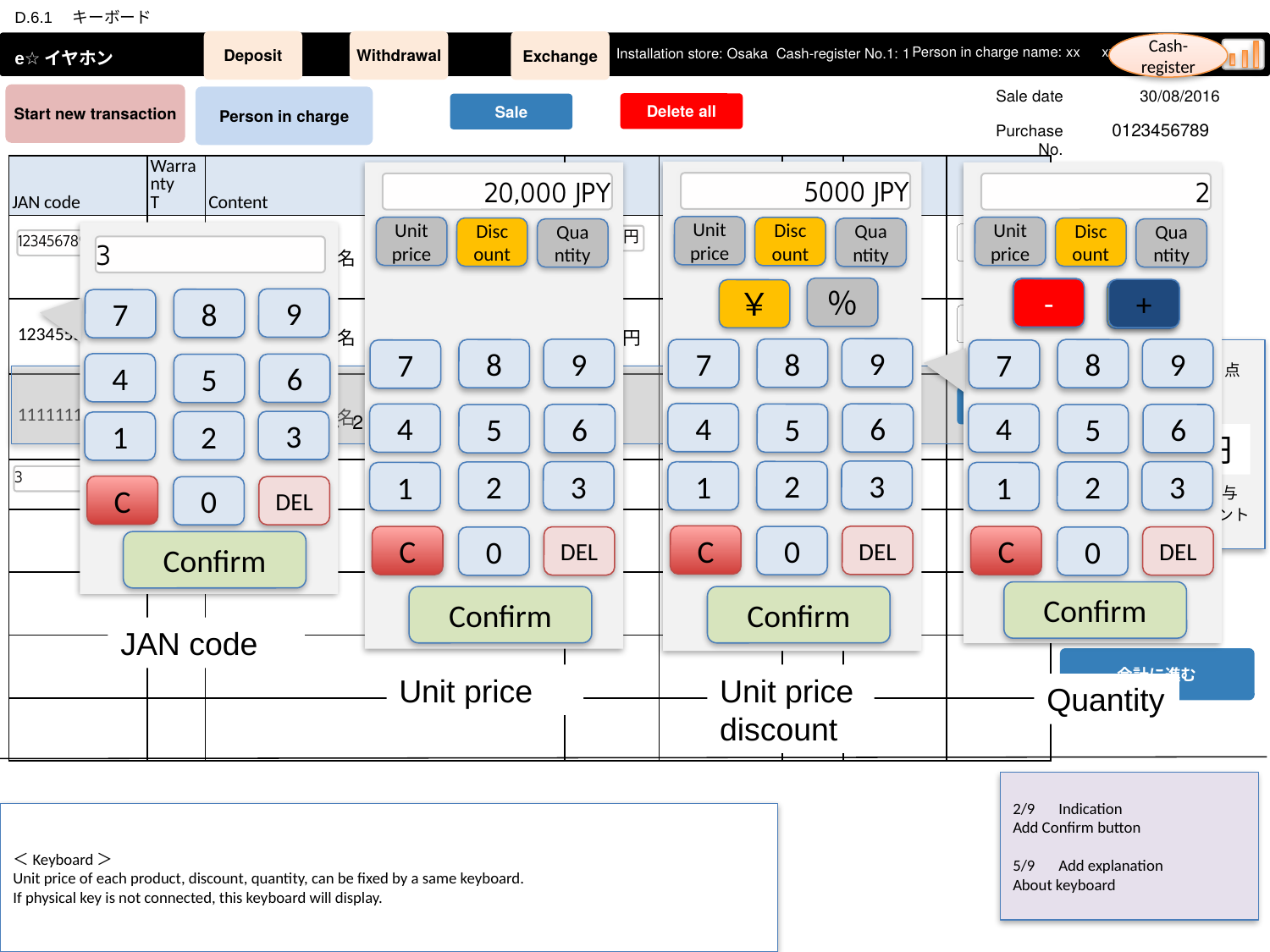

D.6.1　キーボード
Withdrawal
Deposit
Exchange
  e☆イヤホン
  e☆イヤホン
Cash-register
Person in charge name: xx　xx
Cash-register No.1: 1
Installation store: Osaka
設置店舗:大阪
レジ番号:1
担当者名:xx　xx

30/08/2016
Sale date
Start new transaction
Person in charge
Delete all
Sale
0123456789
Purchase No.
| JAN code | Warranty T | Content | 単価 | 単価値引 | 数 | 小計 |  |
| --- | --- | --- | --- | --- | --- | --- | --- |
|  | 1年間 | 商品型番　商品名 |  |  |  | 10,800円 |  |
|  | 3% |  |  |  |  |  |  |
| 1234555890124 | 半年 | 商品型番　商品名 | 30,000円 |  | 1 | 32,400円 |  |
|  | 5% |  |  |  |  |  |  |
| 1111111111111 | 3年 | 商品型番　商品名 |  |  | 5 |  |  |
|  | 3% |  |  |  |  |  |  |
|  |  |  |  |  |  |  |  |
|  |  |  |  |  |  |  |  |
|  |  |  |  |  |  |  |  |
|  |  |  |  |  |  |  |  |
|  |  |  |  |  |  |  |  |

9
8
7
4
6
5
3
2
1
C
DEL
0
5000 JPY
￥
Unit price
Discount
Quantity
％

9
8
7
4
6
5
3
2
1
C
DEL
0
20,000 JPY
Unit price
Discount
Quantity

9
8
7

4
6
5
3
2
1
C
DEL
0
2
￥
Unit price
Discount
Quantity
％
-
+
￥

%

9
8
7

4
6
5
3
2
1
C
DEL
0
3
取消
取消
取消
20,000円
5,000円
2
1234567890123

購入点数
3点
支払

元単価：21,000円
43,200円
3
Tポイント付与
180ポイント
Confirm
Confirm
Confirm
Confirm
JAN code
会計に進む
Unit price
Unit price discount
Quantity
2/9　Indication
Add Confirm button

5/9　Add explanation
About keyboard
＜Keyboard＞
Unit price of each product, discount, quantity, can be fixed by a same keyboard.
If physical key is not connected, this keyboard will display.
13